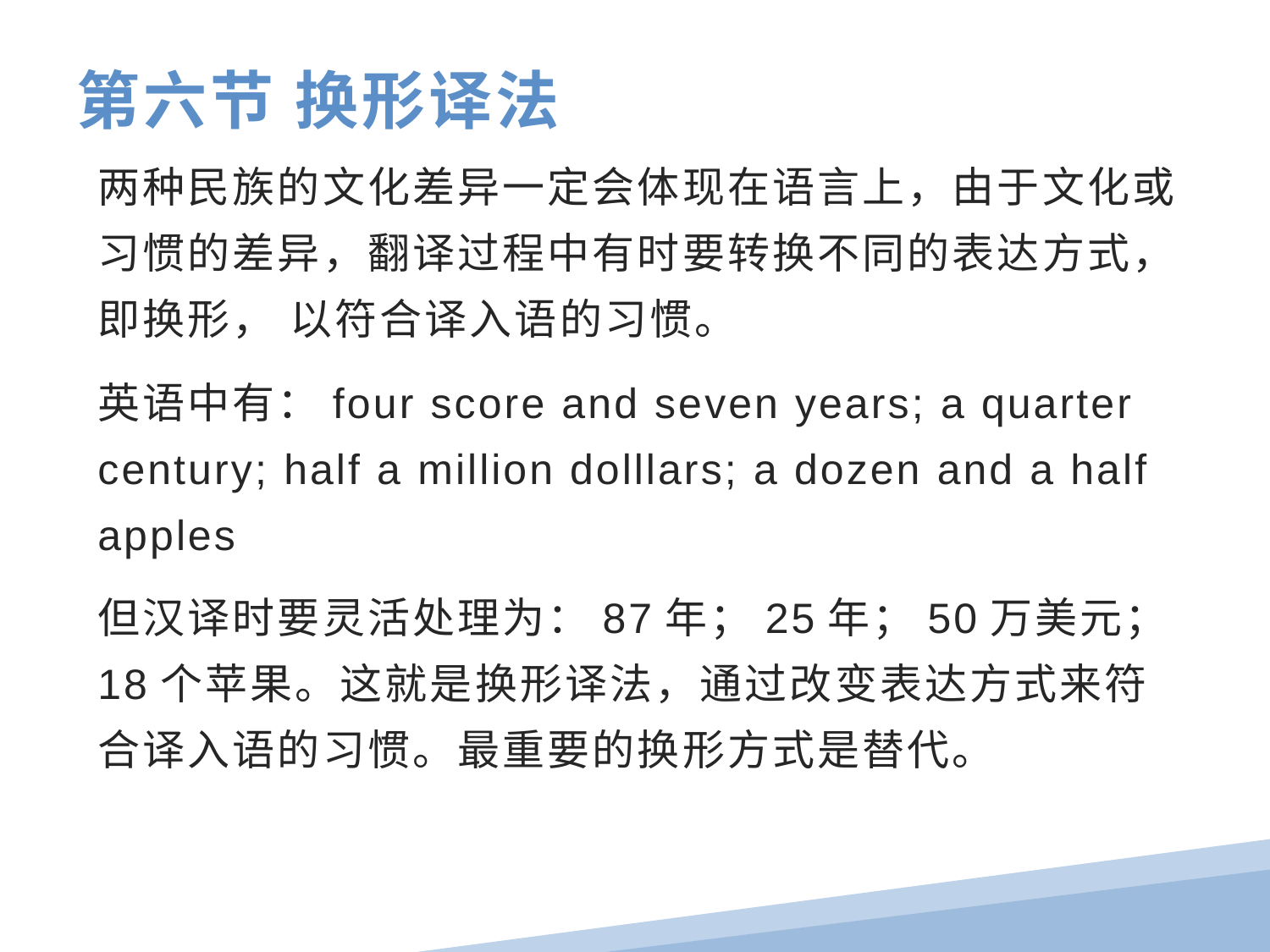

第六节 换形译法
两种民族的文化差异一定会体现在语言上，由于文化或习惯的差异，翻译过程中有时要转换不同的表达方式，即换形， 以符合译入语的习惯。
英语中有：four score and seven years; a quarter century; half a million dolllars; a dozen and a half apples
但汉译时要灵活处理为：87年；25年；50万美元；18个苹果。这就是换形译法，通过改变表达方式来符合译入语的习惯。最重要的换形方式是替代。